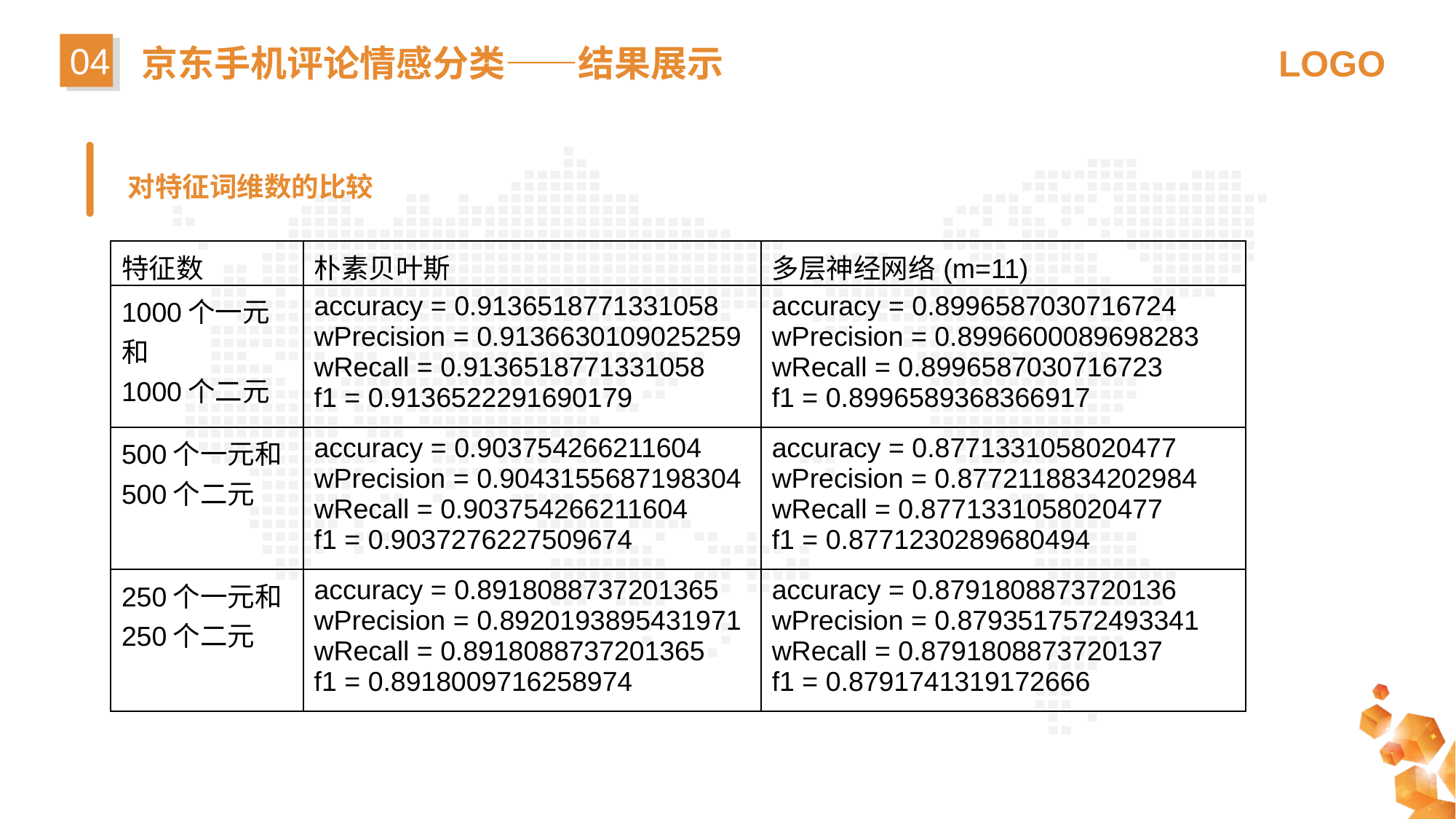

04

京东手机评论情感分类——结果展示

对特征词维数的比较
| 特征数 | 朴素贝叶斯 | 多层神经网络(m=11) |
| --- | --- | --- |
| 1000个一元和 1000个二元 | accuracy = 0.9136518771331058 wPrecision = 0.9136630109025259 wRecall = 0.9136518771331058 f1 = 0.9136522291690179 | accuracy = 0.8996587030716724 wPrecision = 0.8996600089698283 wRecall = 0.8996587030716723 f1 = 0.8996589368366917 |
| 500个一元和 500个二元 | accuracy = 0.903754266211604 wPrecision = 0.9043155687198304 wRecall = 0.903754266211604 f1 = 0.9037276227509674 | accuracy = 0.8771331058020477 wPrecision = 0.8772118834202984 wRecall = 0.8771331058020477 f1 = 0.8771230289680494 |
| 250个一元和 250个二元 | accuracy = 0.8918088737201365 wPrecision = 0.8920193895431971 wRecall = 0.8918088737201365 f1 = 0.8918009716258974 | accuracy = 0.8791808873720136 wPrecision = 0.8793517572493341 wRecall = 0.8791808873720137 f1 = 0.8791741319172666 |